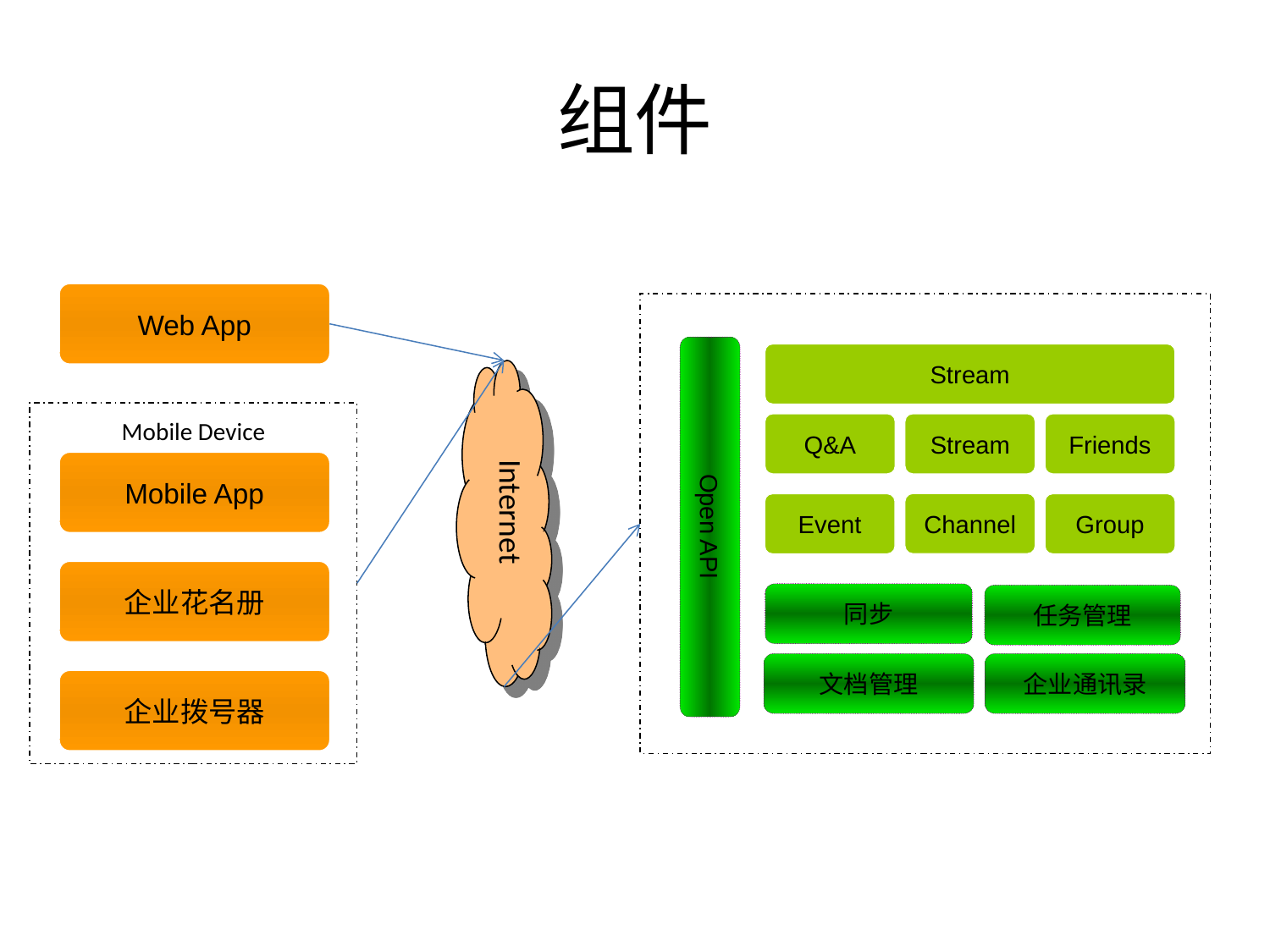

# 组件
Web App

Stream

Mobile Device
Q&A
Stream
Friends
Mobile App
Internet
Channel
Event
Group
Open API
企业花名册
同步
任务管理
文档管理
企业通讯录
企业拨号器